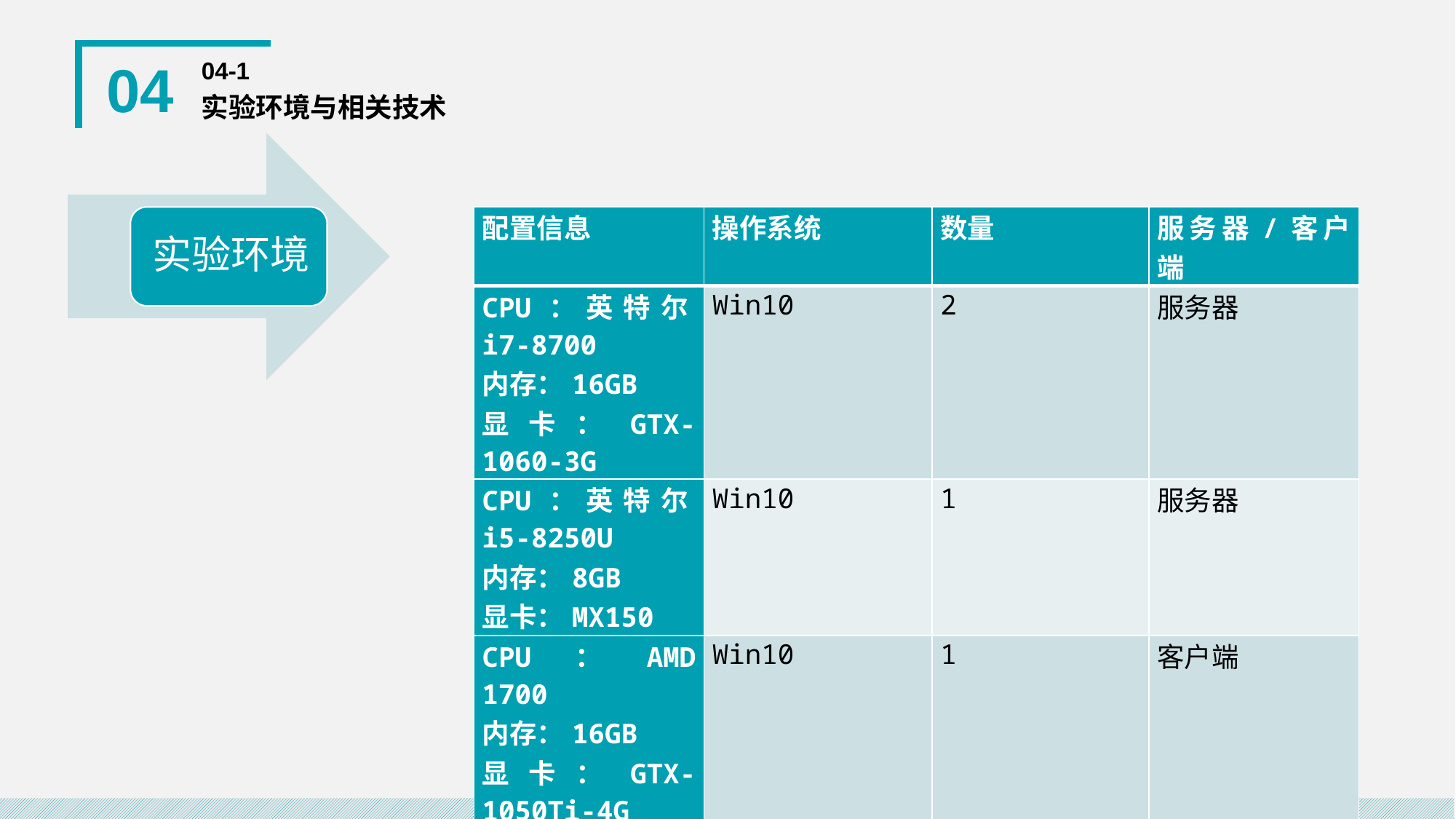

04
04-1
实验环境与相关技术
实验环境
| 配置信息 | 操作系统 | 数量 | 服务器/客户端 |
| --- | --- | --- | --- |
| CPU：英特尔i7-8700 内存：16GB 显卡：GTX-1060-3G | Win10 | 2 | 服务器 |
| CPU：英特尔i5-8250U 内存：8GB 显卡：MX150 | Win10 | 1 | 服务器 |
| CPU：AMD 1700 内存：16GB 显卡：GTX-1050Ti-4G | Win10 | 1 | 客户端 |